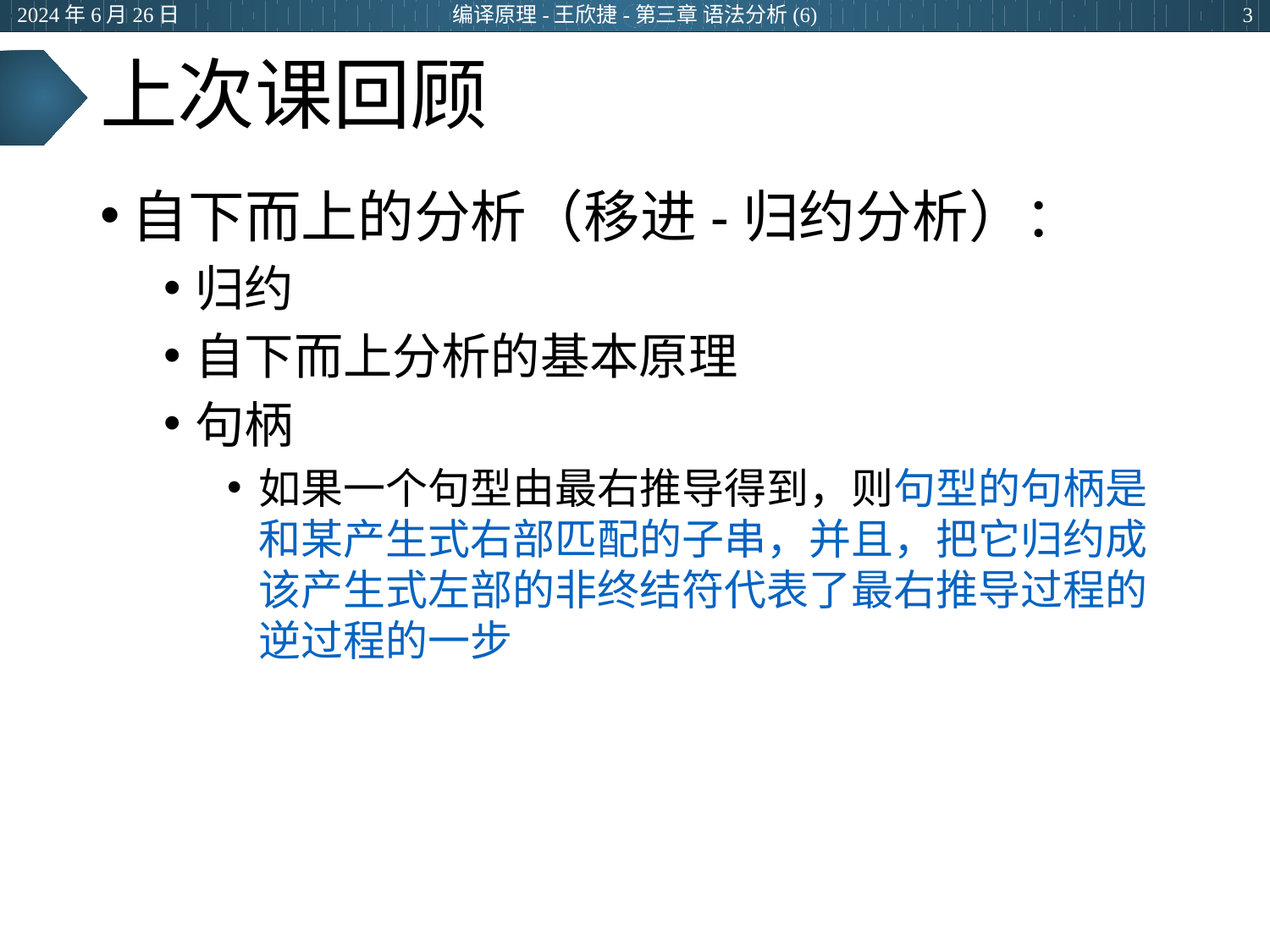

2024年6月26日
编译原理-王欣捷-第三章 语法分析(6)
3
# 上次课回顾
自下而上的分析（移进-归约分析）：
归约
自下而上分析的基本原理
句柄
如果一个句型由最右推导得到，则句型的句柄是和某产生式右部匹配的子串，并且，把它归约成该产生式左部的非终结符代表了最右推导过程的逆过程的一步